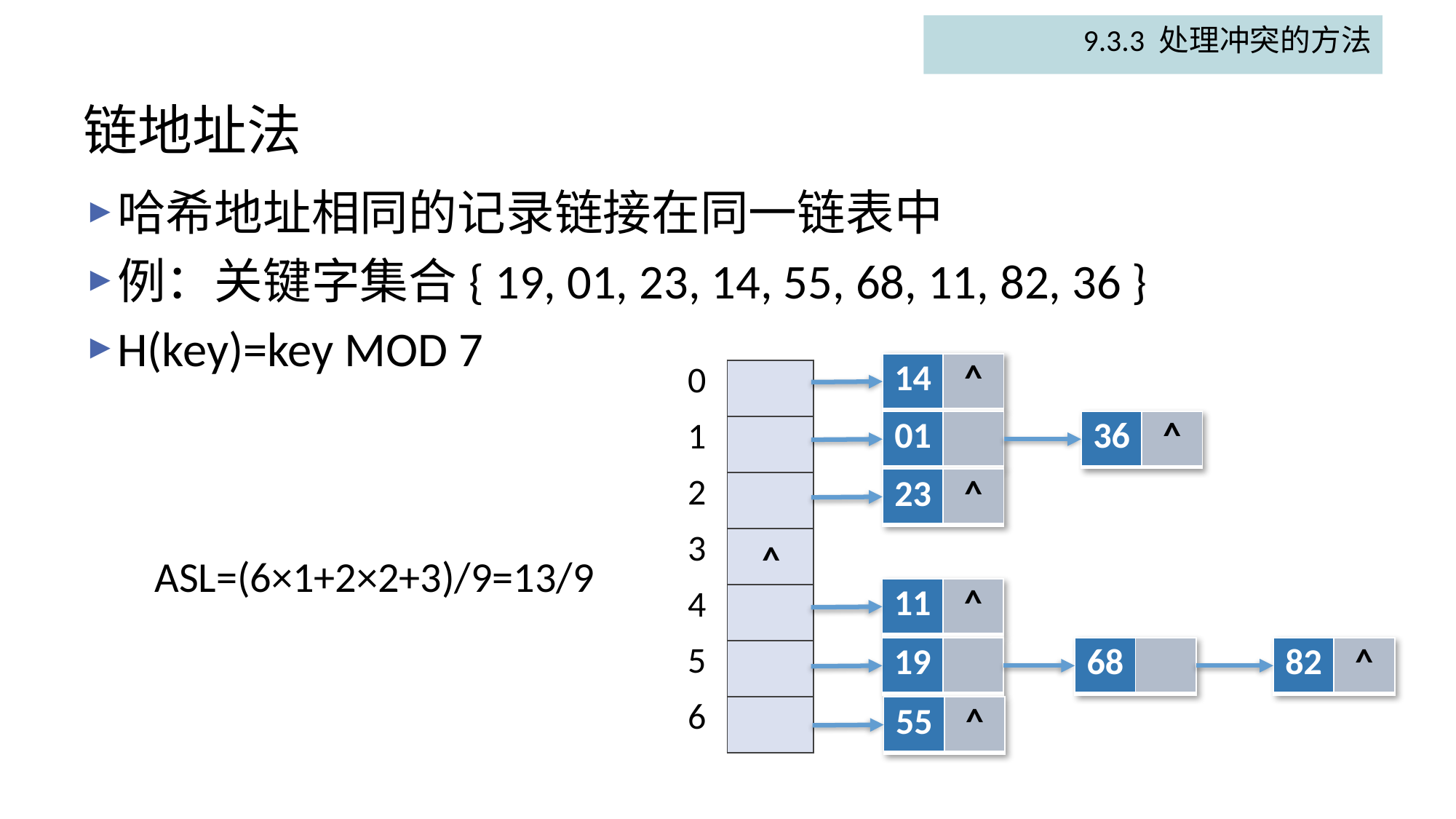

9.3.3 处理冲突的方法
# 链地址法
哈希地址相同的记录链接在同一链表中
例：关键字集合{ 19, 01, 23, 14, 55, 68, 11, 82, 36 }
H(key)=key MOD 7
| 14 | ^ |
| --- | --- |
| 0 |  |
| --- | --- |
| 1 |  |
| 2 |  |
| 3 |  |
| 4 |  |
| 5 |  |
| 6 |  |
| 01 |  |
| --- | --- |
| 36 | ^ |
| --- | --- |
| 23 | ^ |
| --- | --- |
^
ASL=(6×1+2×2+3)/9=13/9
| 11 | ^ |
| --- | --- |
| 19 |  |
| --- | --- |
| 68 |  |
| --- | --- |
| 82 | ^ |
| --- | --- |
| 55 | ^ |
| --- | --- |